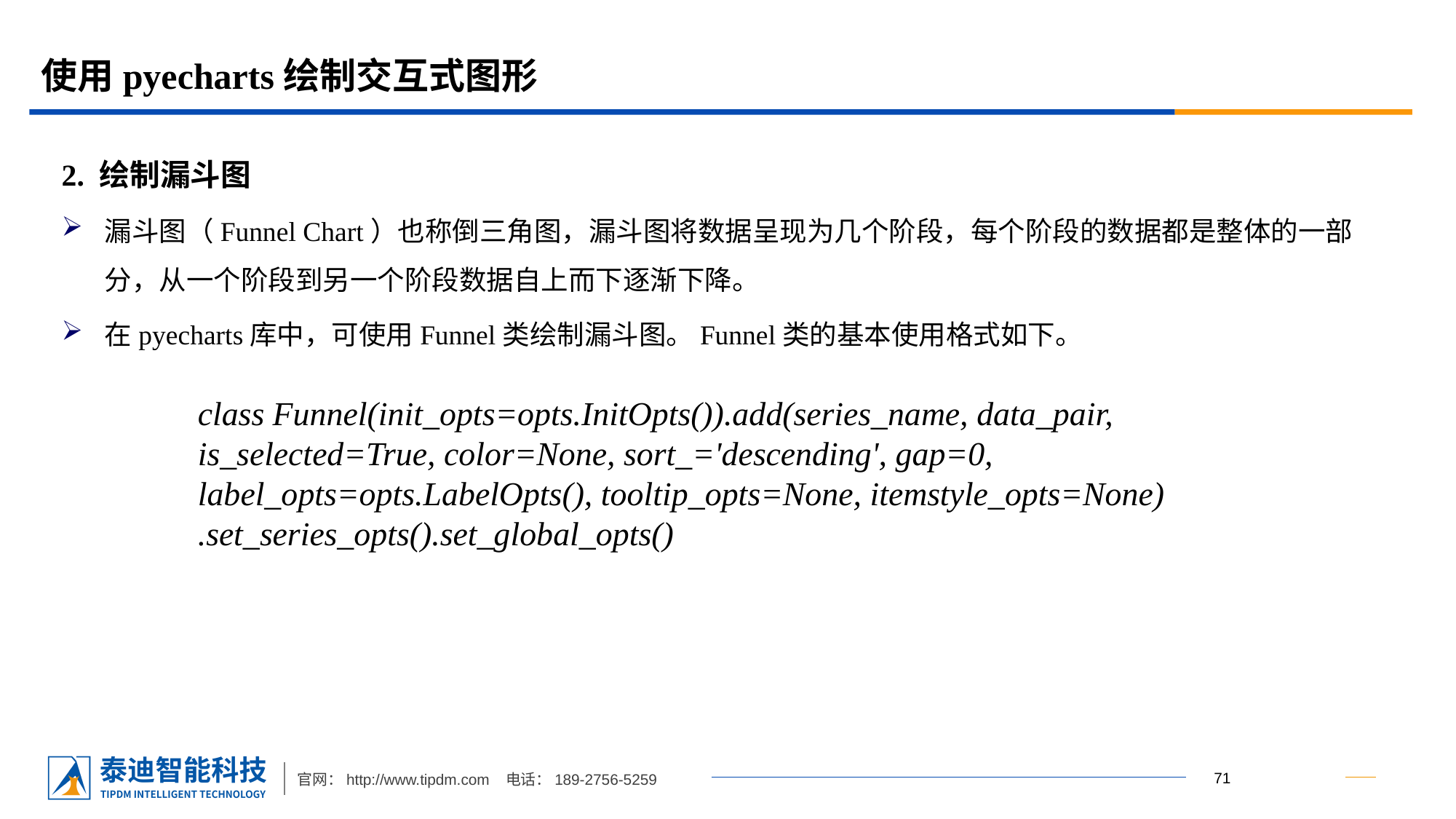

# 使用pyecharts绘制交互式图形
2. 绘制漏斗图
漏斗图（Funnel Chart）也称倒三角图，漏斗图将数据呈现为几个阶段，每个阶段的数据都是整体的一部分，从一个阶段到另一个阶段数据自上而下逐渐下降。
在pyecharts库中，可使用Funnel类绘制漏斗图。Funnel类的基本使用格式如下。

class Funnel(init_opts=opts.InitOpts()).add(series_name, data_pair, is_selected=True, color=None, sort_='descending', gap=0, label_opts=opts.LabelOpts(), tooltip_opts=None, itemstyle_opts=None)
.set_series_opts().set_global_opts()